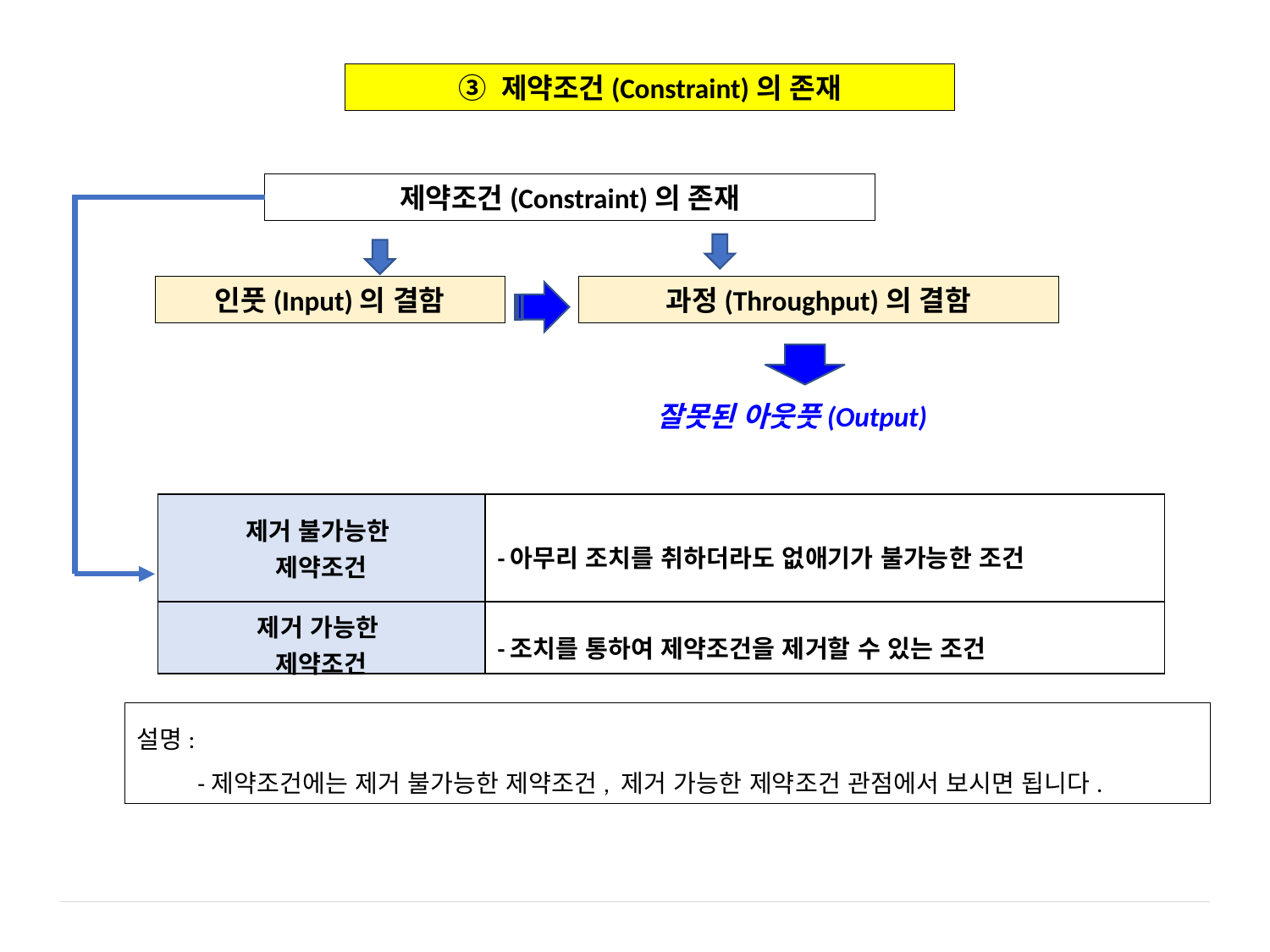

③ 제약조건(Constraint)의 존재
제약조건(Constraint)의 존재

인풋(Input)의 결함
과정(Throughput)의 결함

잘못된 아웃풋(Output)
| 제거 불가능한 제약조건 | -아무리 조치를 취하더라도 없애기가 불가능한 조건 |
| --- | --- |
| 제거 가능한 제약조건 | -조치를 통하여 제약조건을 제거할 수 있는 조건 |
설명:
           -제약조건에는 제거 불가능한 제약조건, 제거 가능한 제약조건 관점에서 보시면 됩니다.